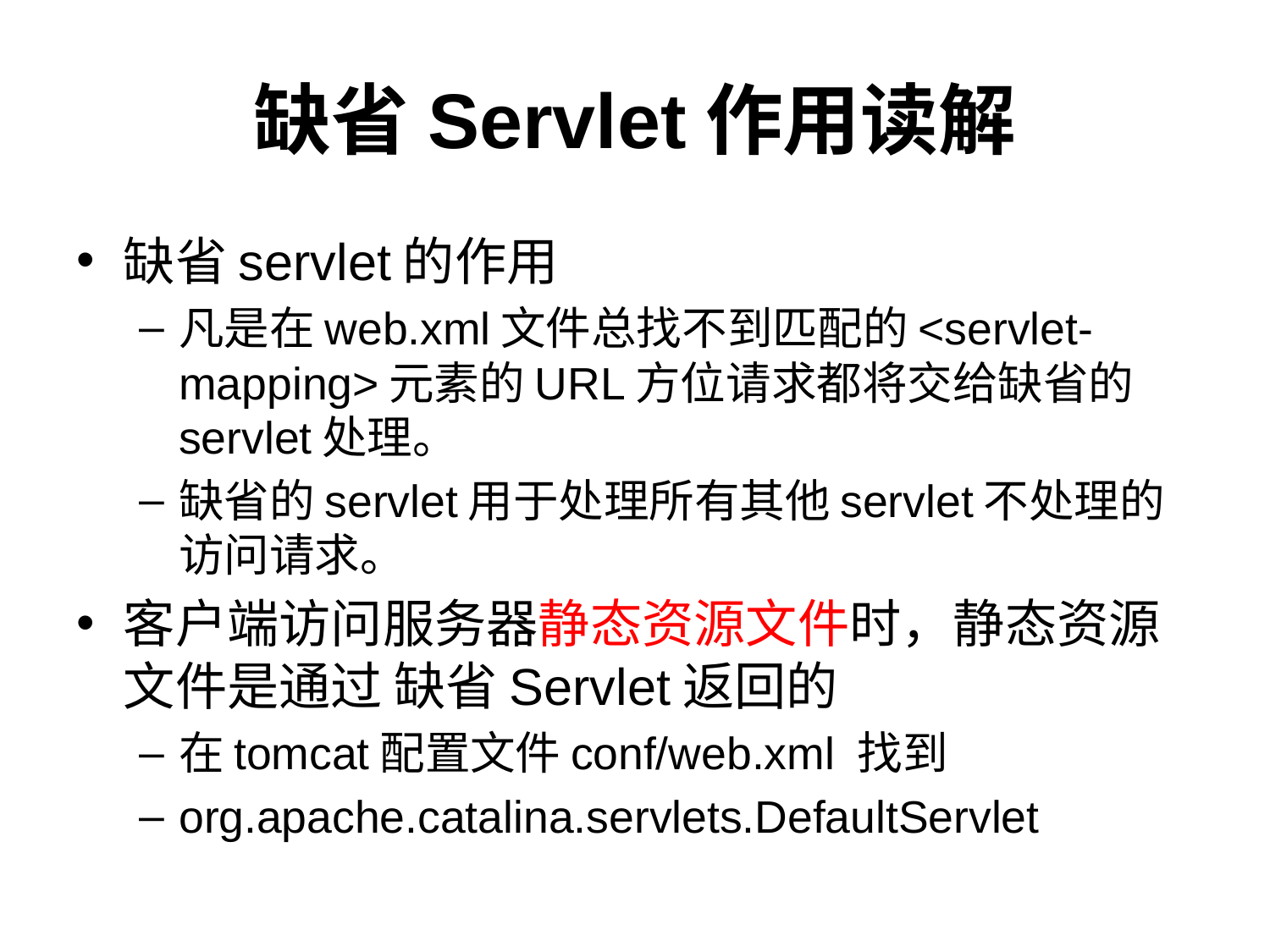

# 缺省Servlet作用读解
缺省servlet的作用
凡是在web.xml文件总找不到匹配的<servlet-mapping>元素的URL方位请求都将交给缺省的servlet处理。
缺省的servlet用于处理所有其他servlet不处理的访问请求。
客户端访问服务器静态资源文件时，静态资源文件是通过 缺省Servlet返回的
在tomcat配置文件conf/web.xml 找到
org.apache.catalina.servlets.DefaultServlet